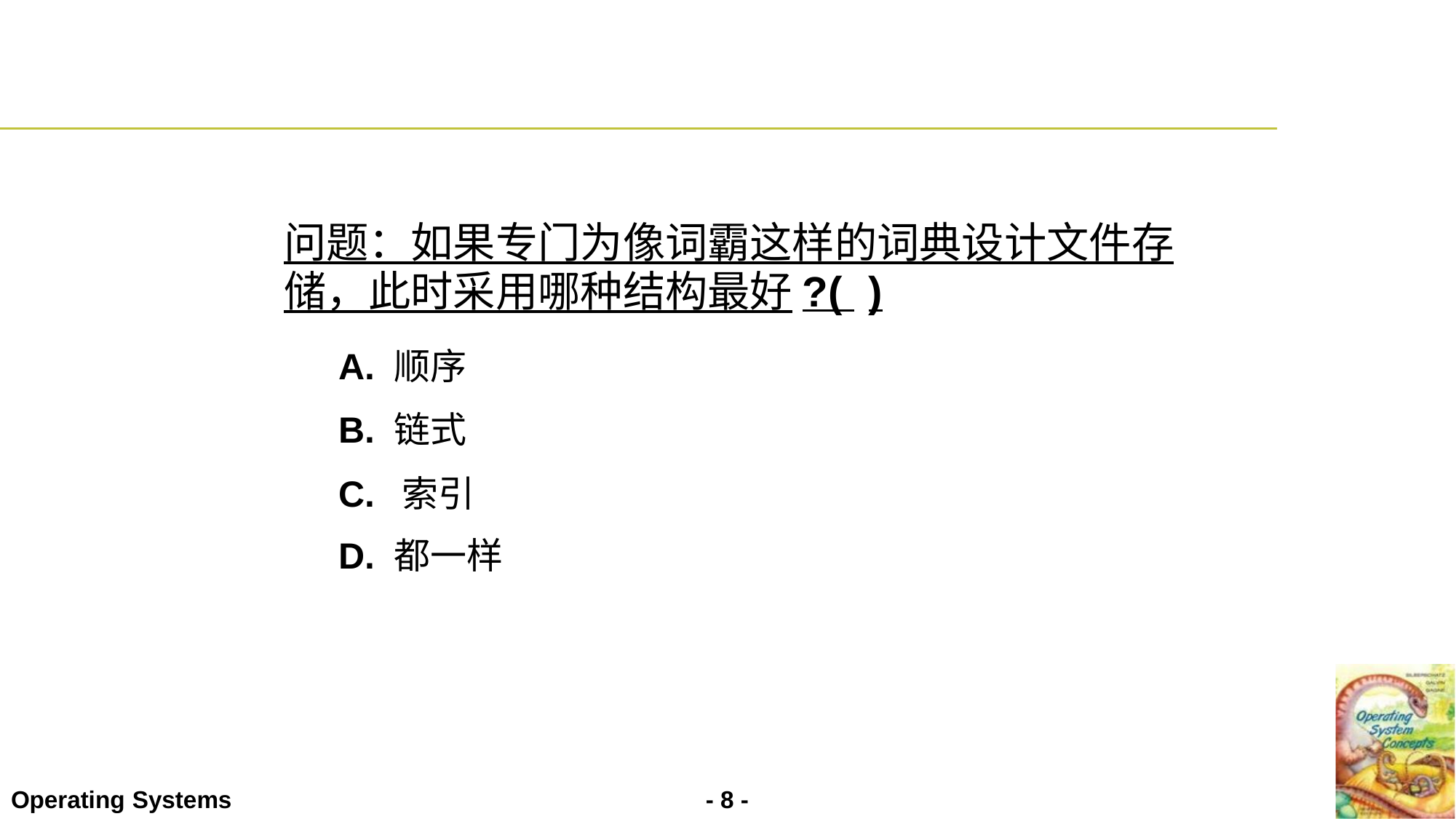

问题：如果专门为像词霸这样的词典设计文件存
储，此时采用哪种结构最好?( )
A. 顺序
B. 链式
C. 索引
D. 都一样

- 8 -
Operating Systems